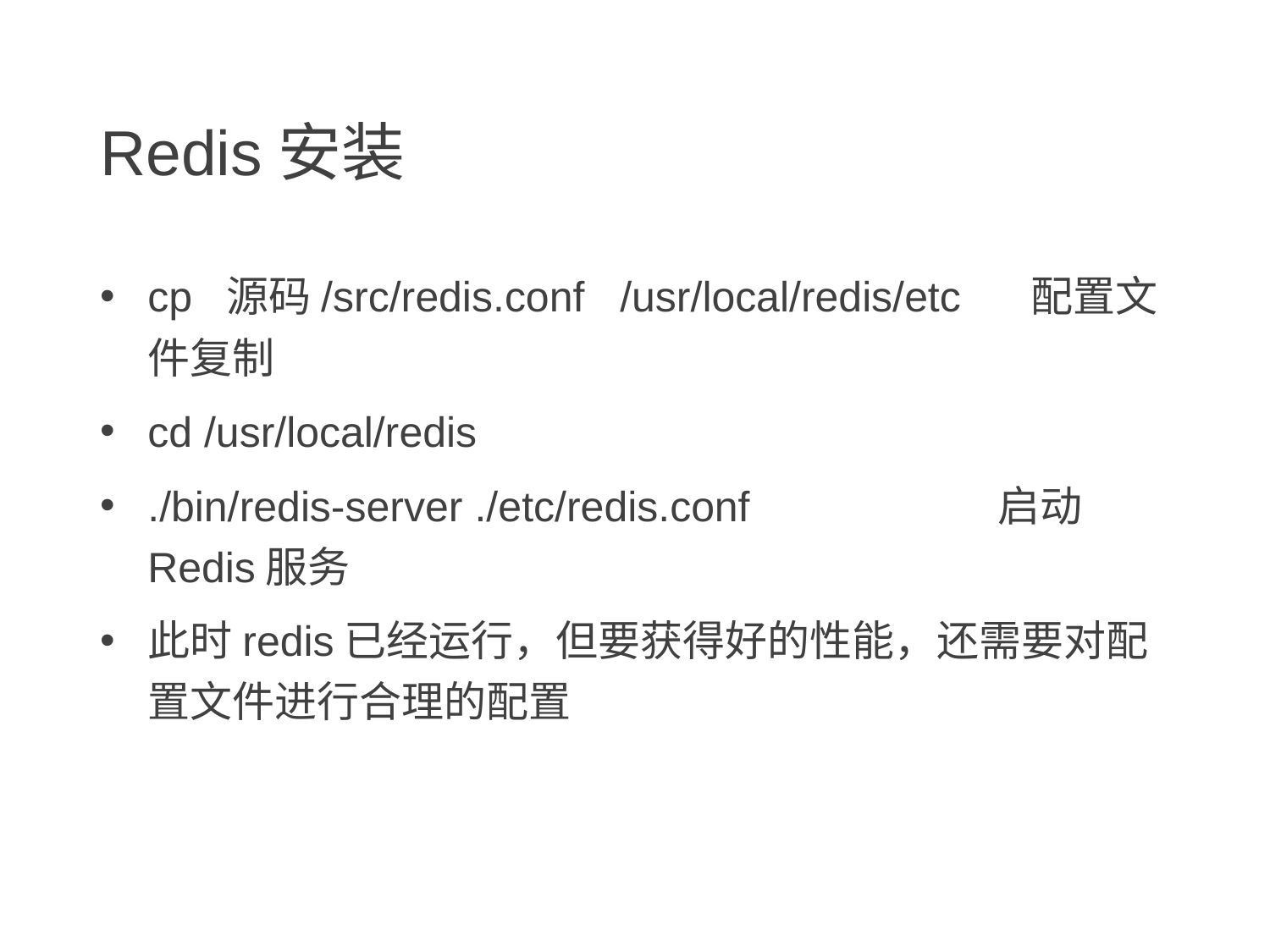

# Redis安装
cp  源码/src/redis.conf   /usr/local/redis/etc     配置文件复制
cd /usr/local/redis
./bin/redis-server ./etc/redis.conf                    启动Redis服务
此时redis已经运行，但要获得好的性能，还需要对配置文件进行合理的配置